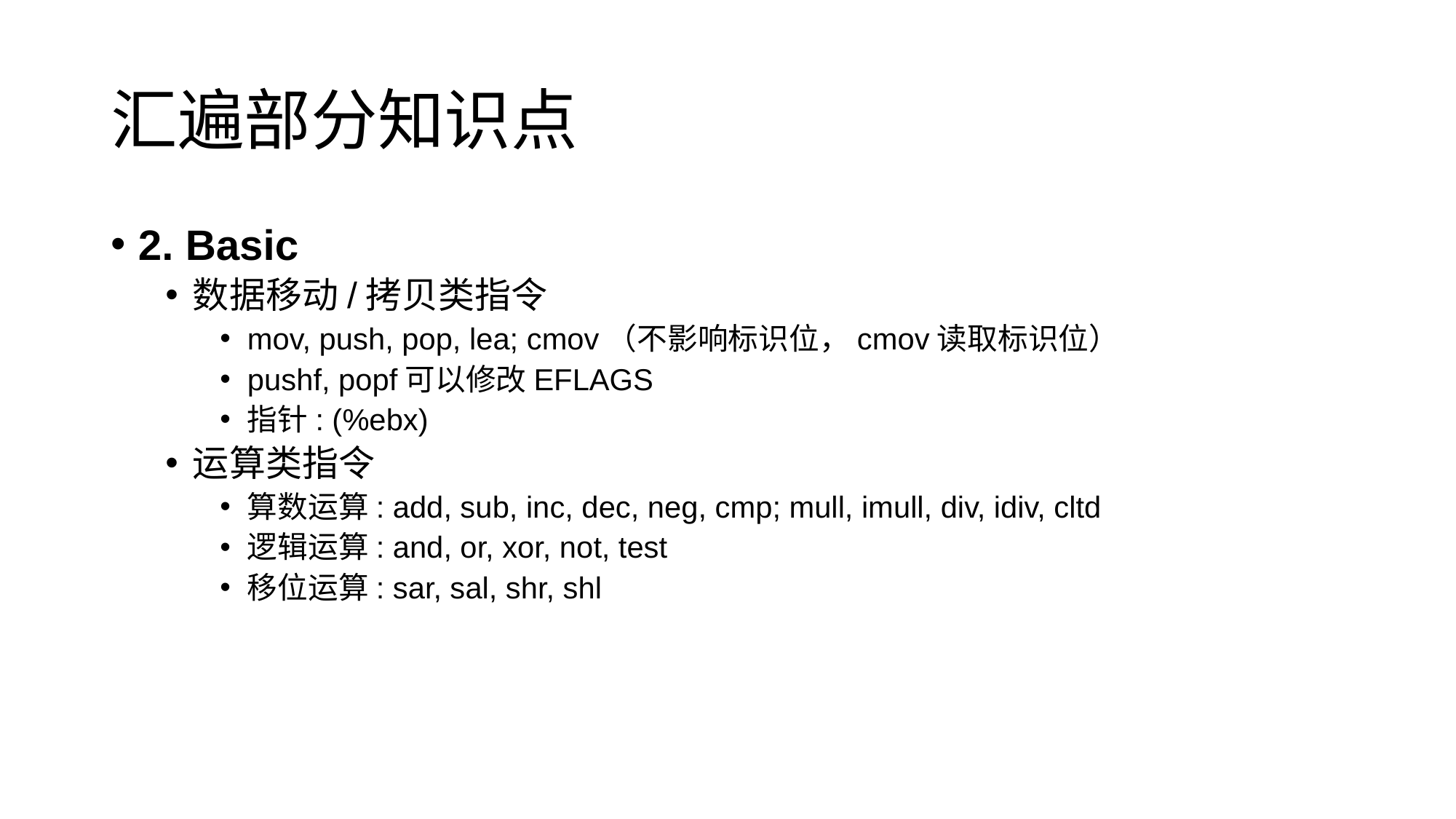

# 汇遍部分知识点
2. Basic
数据移动/拷贝类指令
mov, push, pop, lea; cmov（不影响标识位，cmov读取标识位）
pushf, popf可以修改EFLAGS
指针: (%ebx)
运算类指令
算数运算: add, sub, inc, dec, neg, cmp; mull, imull, div, idiv, cltd
逻辑运算: and, or, xor, not, test
移位运算: sar, sal, shr, shl